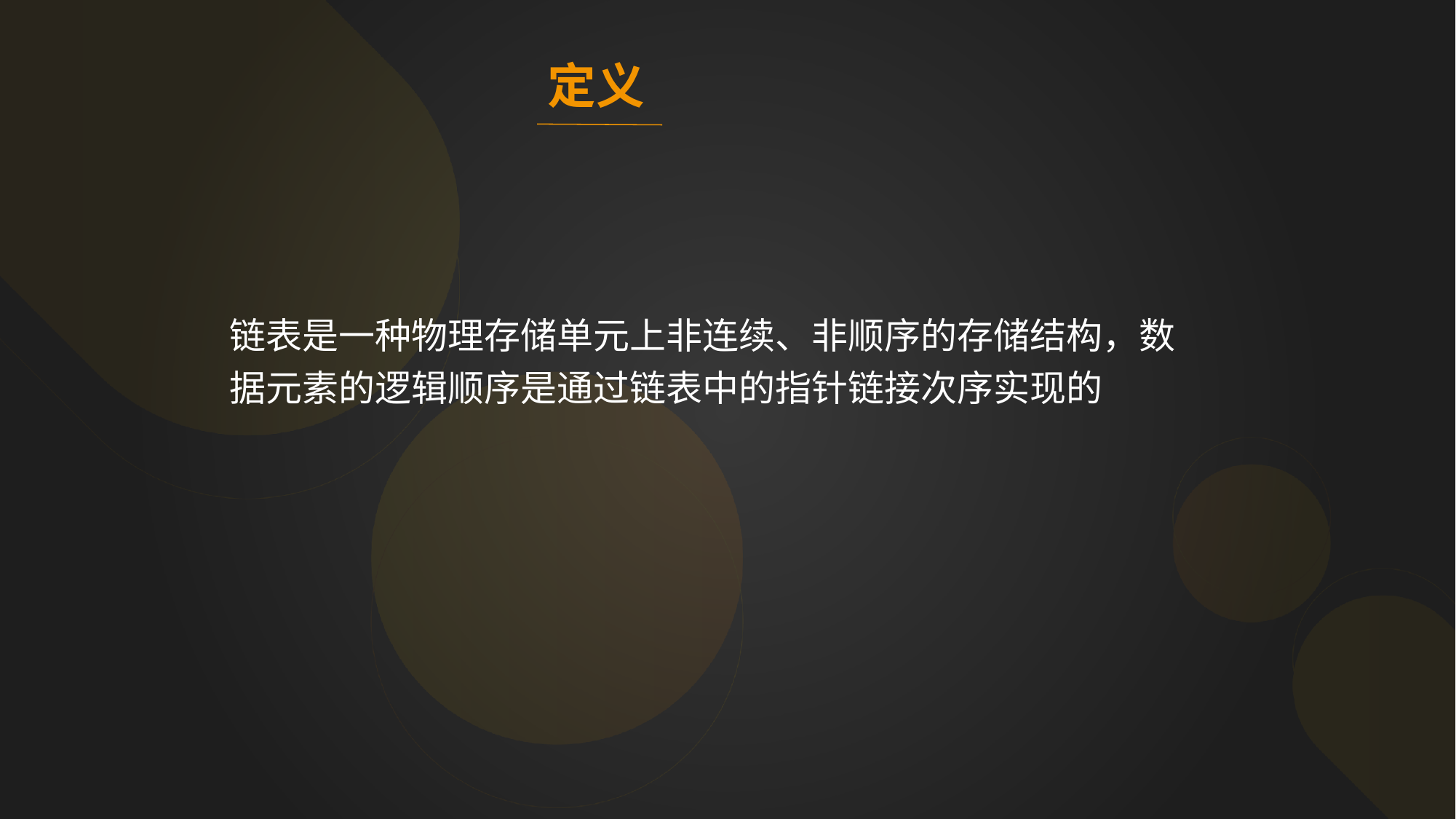

定义

链表是一种物理存储单元上非连续、非顺序的存储结构，数据元素的逻辑顺序是通过链表中的指针链接次序实现的